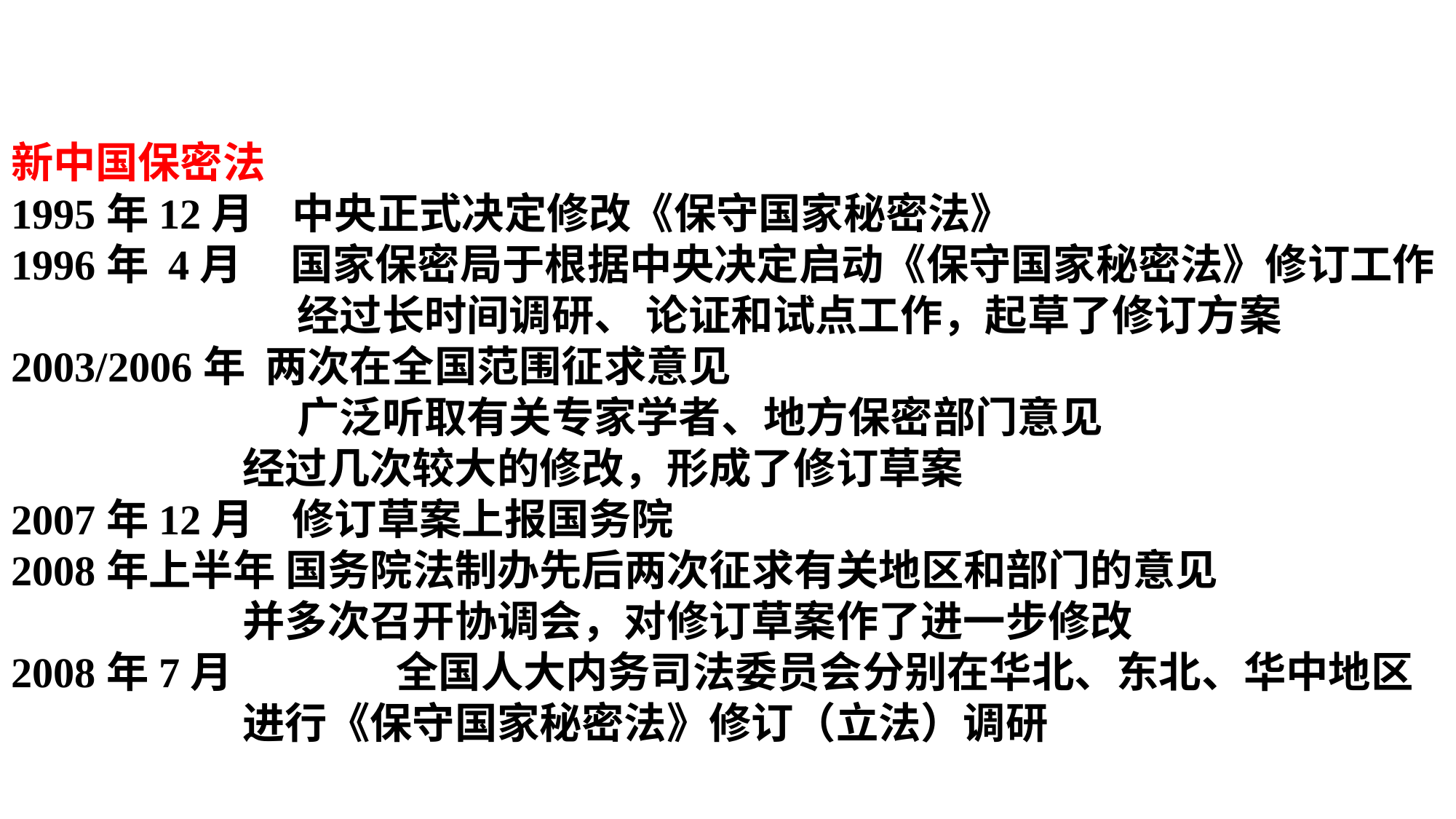

新中国保密法
1995年12月    中央正式决定修改《保守国家秘密法》
1996年 4月     国家保密局于根据中央决定启动《保守国家秘密法》修订工作
		      经过长时间调研、 论证和试点工作，起草了修订方案
2003/2006年  两次在全国范围征求意见
		      广泛听取有关专家学者、地方保密部门意见
                       经过几次较大的修改，形成了修订草案
2007年12月    修订草案上报国务院
2008年上半年 国务院法制办先后两次征求有关地区和部门的意见
                       并多次召开协调会，对修订草案作了进一步修改
2008年7月	      全国人大内务司法委员会分别在华北、东北、华中地区
                       进行《保守国家秘密法》修订（立法）调研